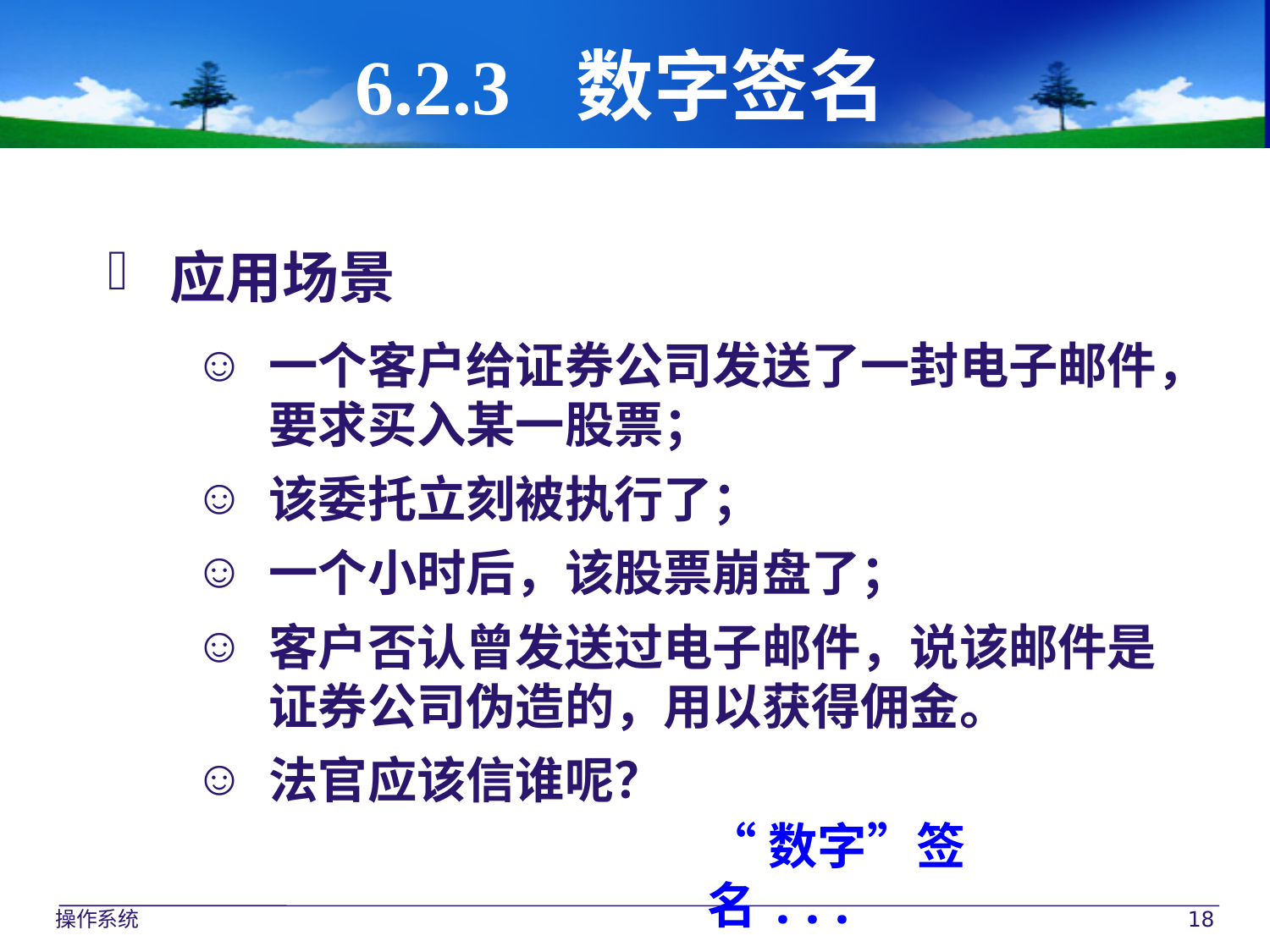

# 6.2.3 数字签名
应用场景
一个客户给证券公司发送了一封电子邮件，要求买入某一股票；
该委托立刻被执行了；
一个小时后，该股票崩盘了；
客户否认曾发送过电子邮件，说该邮件是证券公司伪造的，用以获得佣金。
法官应该信谁呢？
“数字”签名...
操作系统
18